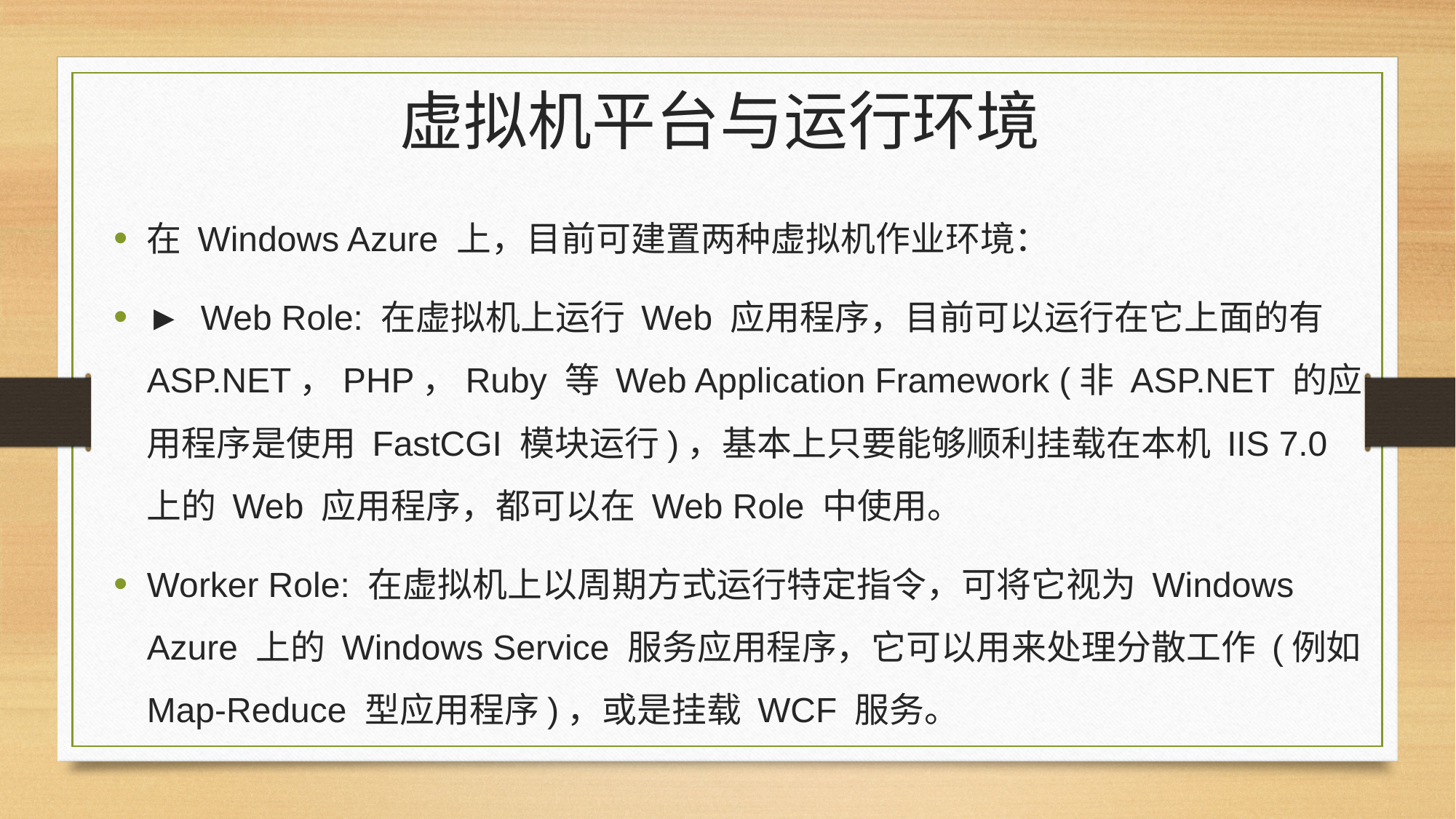

# 虚拟机平台与运行环境
在 Windows Azure 上，目前可建置两种虚拟机作业环境：
►  Web Role: 在虚拟机上运行 Web 应用程序，目前可以运行在它上面的有 ASP.NET，PHP，Ruby 等 Web Application Framework (非 ASP.NET 的应用程序是使用 FastCGI 模块运行)，基本上只要能够顺利挂载在本机 IIS 7.0 上的 Web 应用程序，都可以在 Web Role 中使用。
Worker Role: 在虚拟机上以周期方式运行特定指令，可将它视为 Windows Azure 上的 Windows Service 服务应用程序，它可以用来处理分散工作 (例如 Map-Reduce 型应用程序)，或是挂载 WCF 服务。